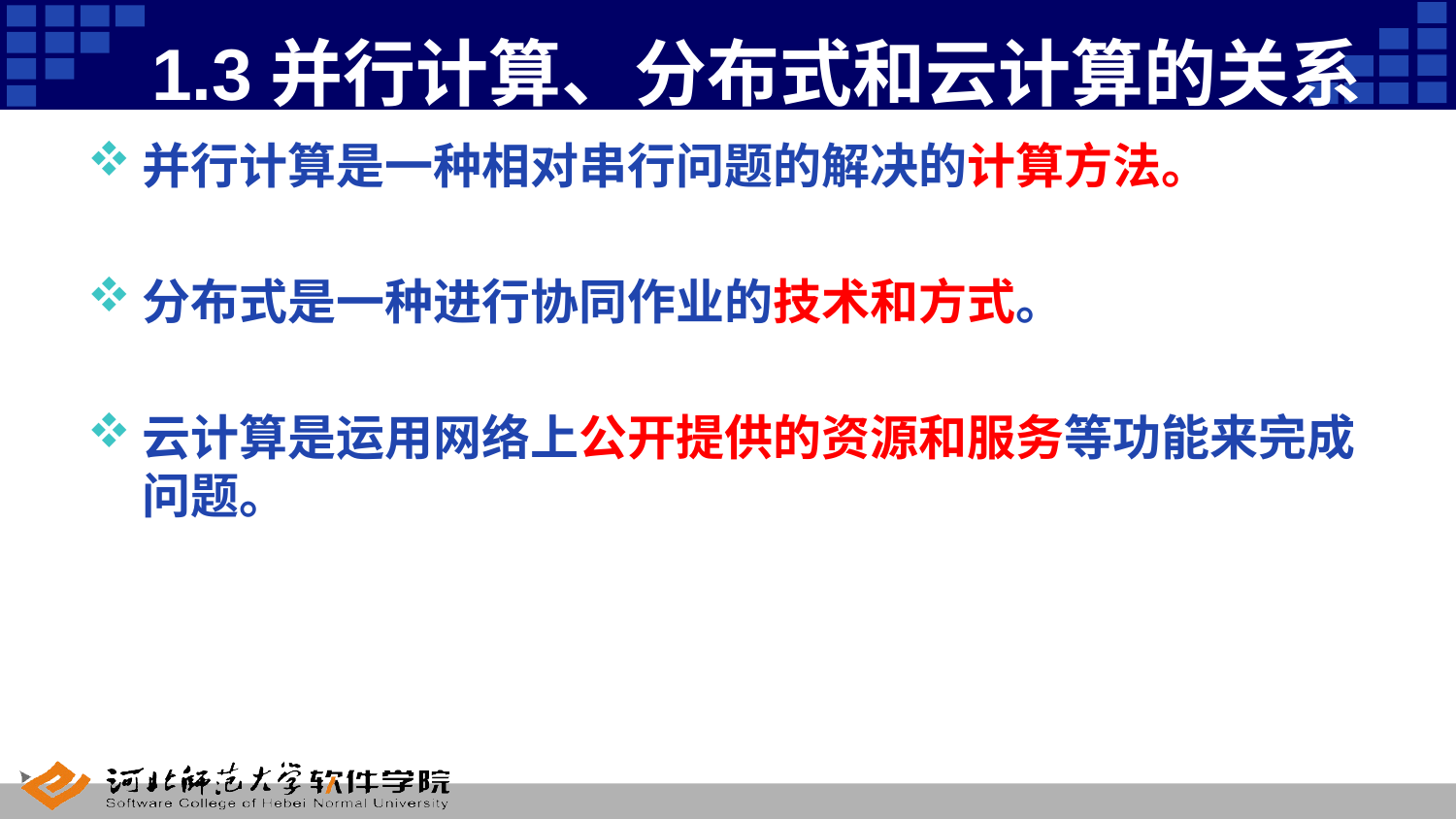

# 1.3并行计算、分布式和云计算的关系
并行计算是一种相对串行问题的解决的计算方法。

分布式是一种进行协同作业的技术和方式。

云计算是运用网络上公开提供的资源和服务等功能来完成问题。